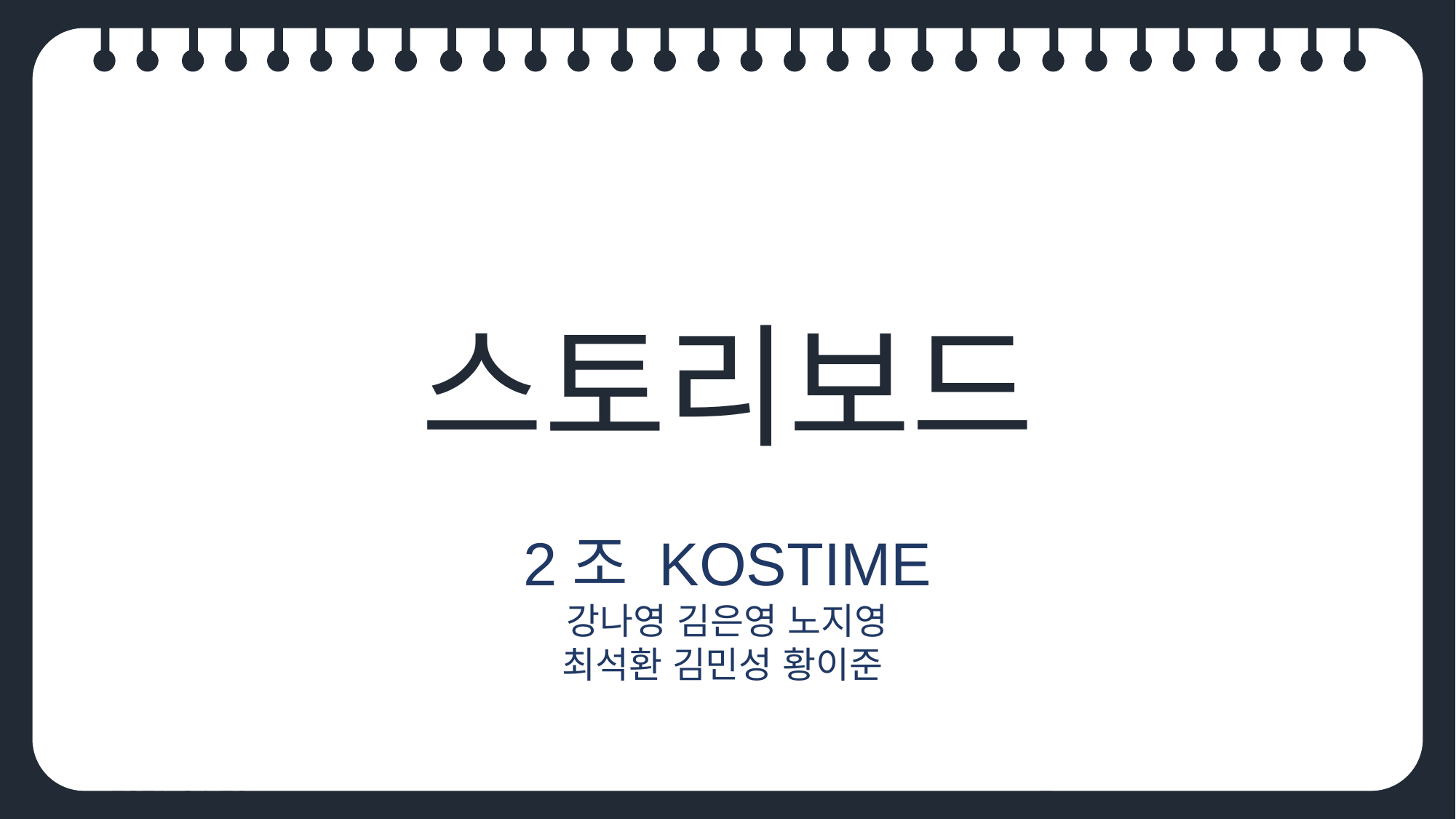

스토리보드
2조 KOSTIME
강나영 김은영 노지영
최석환 김민성 황이준